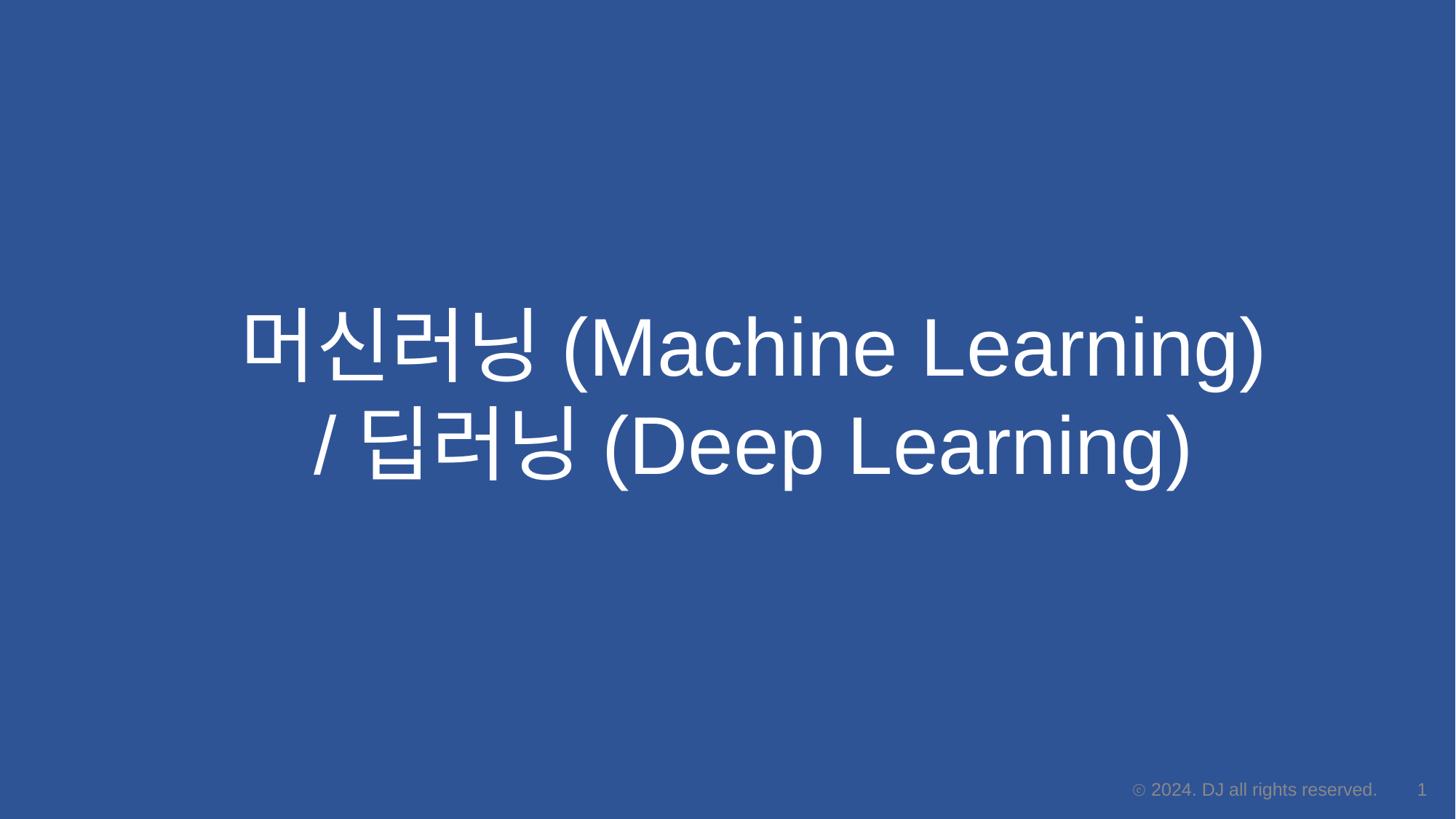

# 머신러닝(Machine Learning) /딥러닝(Deep Learning)
ⓒ 2024. DJ all rights reserved.
1